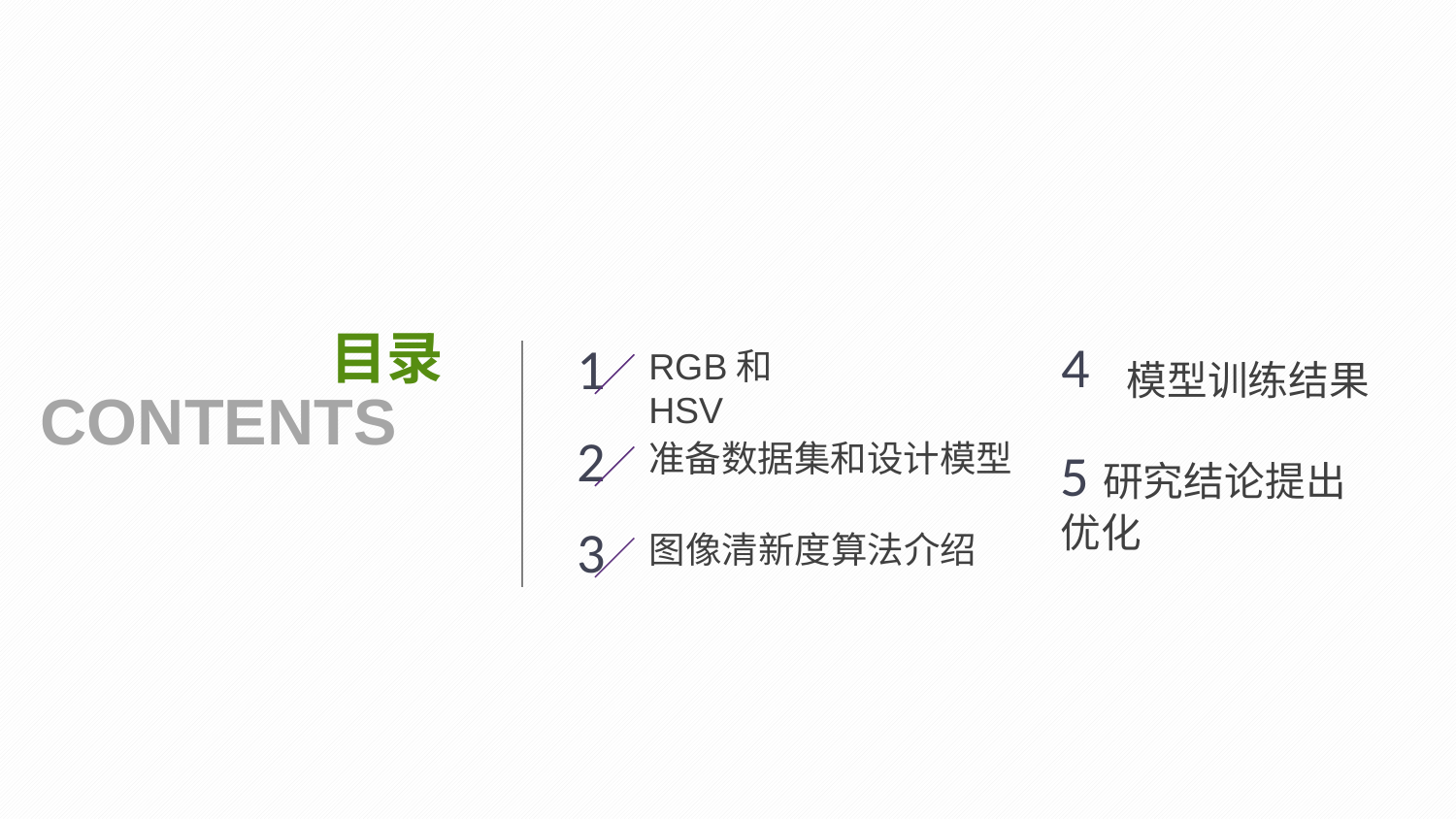

目录
4
1
RGB和HSV
模型训练结果
CONTENTS
2
准备数据集和设计模型
5研究结论提出优化

3
图像清新度算法介绍